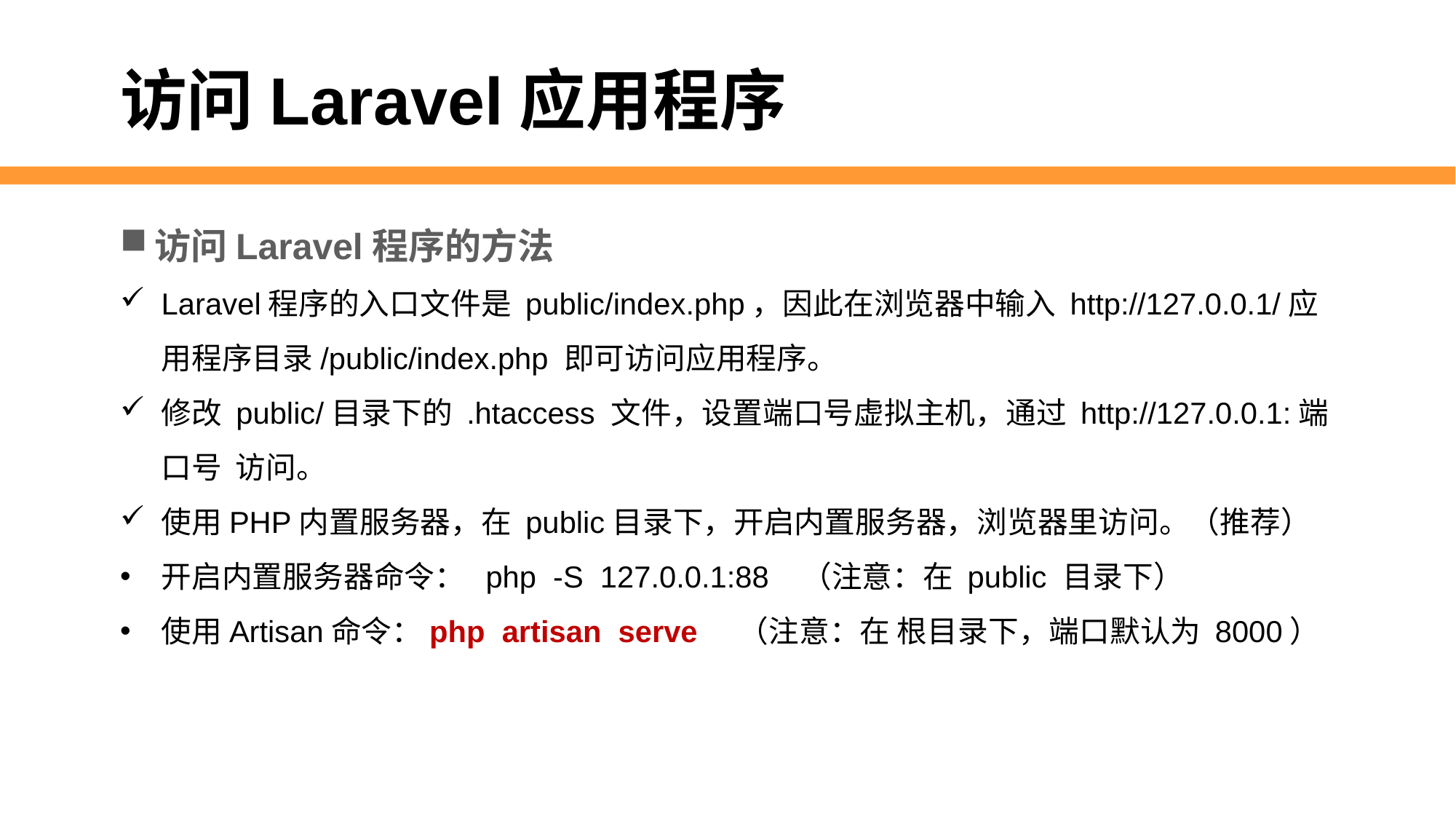

访问Laravel应用程序
访问Laravel程序的方法
Laravel程序的入口文件是 public/index.php，因此在浏览器中输入 http://127.0.0.1/应用程序目录/public/index.php 即可访问应用程序。
修改 public/目录下的 .htaccess 文件，设置端口号虚拟主机，通过 http://127.0.0.1:端口号  访问。
使用PHP内置服务器，在 public目录下，开启内置服务器，浏览器里访问。（推荐）
开启内置服务器命令：  php  -S  127.0.0.1:88   （注意：在 public 目录下）
使用Artisan命令：php  artisan  serve    （注意：在 根目录下，端口默认为 8000）